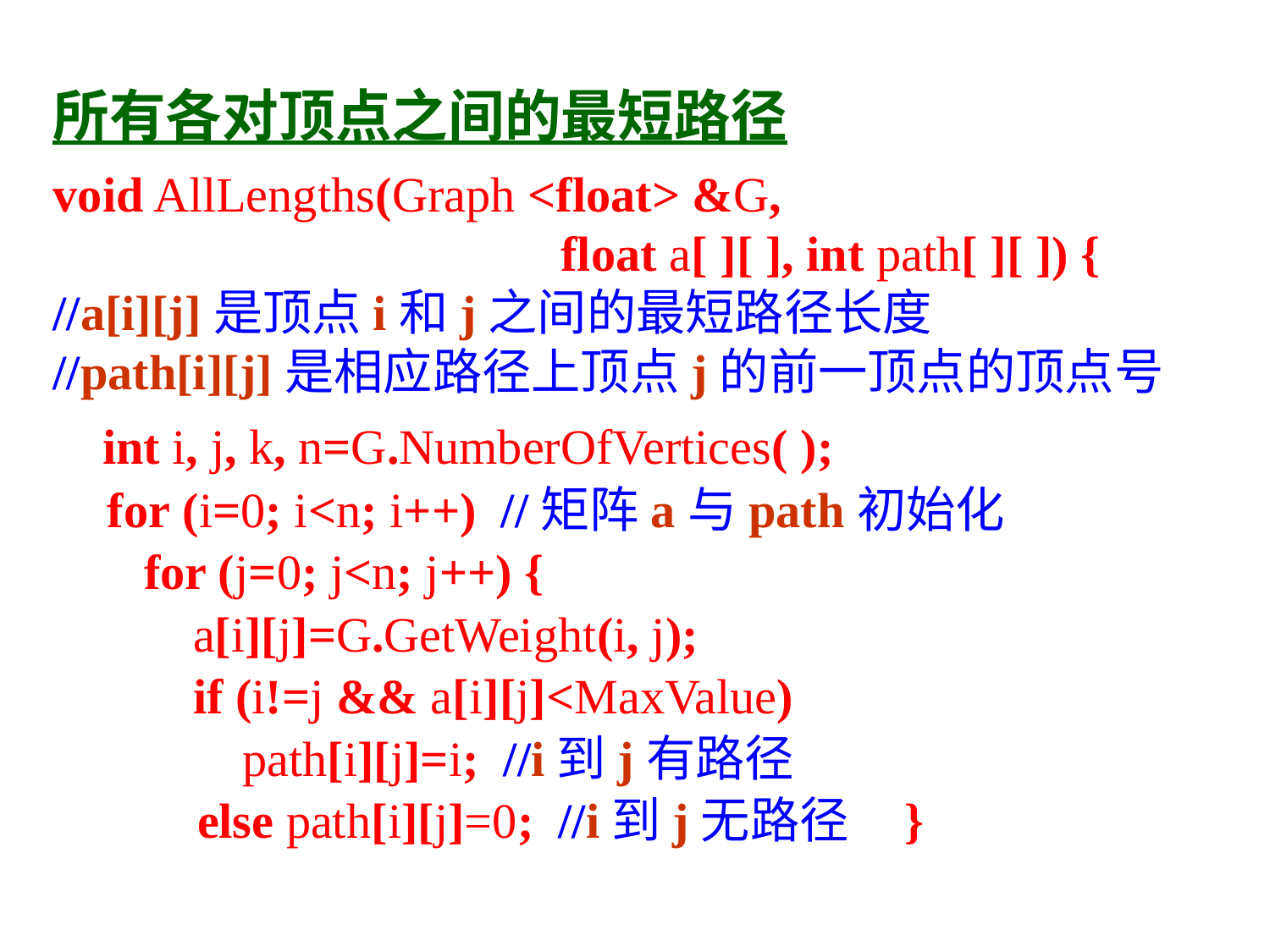

所有各对顶点之间的最短路径
void AllLengths(Graph <float> &G,
                             		float a[ ][ ], int path[ ][ ]) {
//a[i][j]是顶点i和j之间的最短路径长度
//path[i][j]是相应路径上顶点j的前一顶点的顶点号
    int i, j, k, n=G.NumberOfVertices( );
     for (i=0; i<n; i++)  //矩阵a与path初始化
        for (j=0; j<n; j++) {
            a[i][j]=G.GetWeight(i, j);
            if (i!=j && a[i][j]<MaxValue)
                path[i][j]=i;  //i到j有路径
	  else path[i][j]=0;  //i到j无路径    }

162